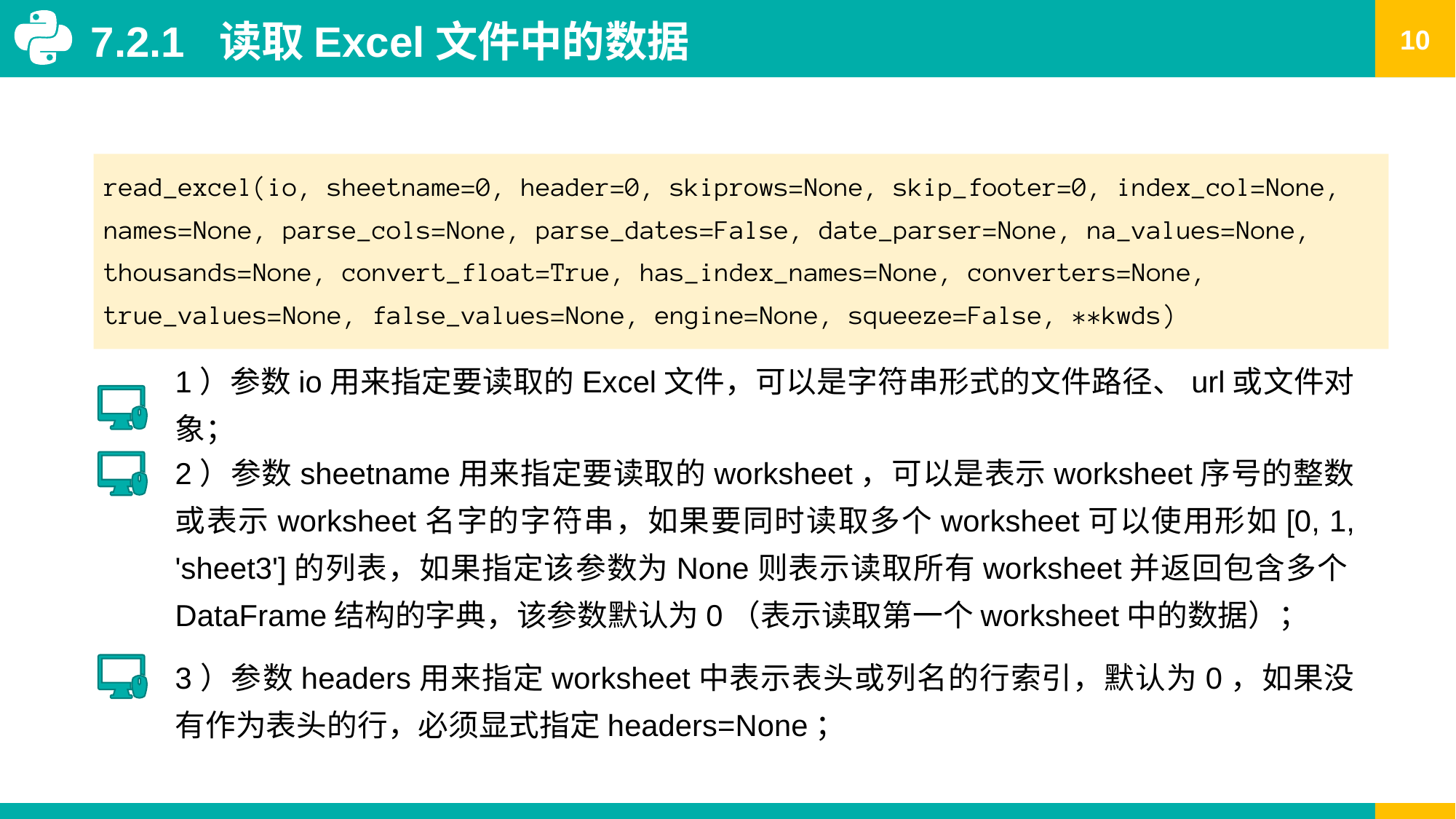

7.2.1  读取Excel文件中的数据
read_excel(io, sheetname=0, header=0, skiprows=None, skip_footer=0, index_col=None, names=None, parse_cols=None, parse_dates=False, date_parser=None, na_values=None, thousands=None, convert_float=True, has_index_names=None, converters=None, true_values=None, false_values=None, engine=None, squeeze=False, **kwds)
1）参数io用来指定要读取的Excel文件，可以是字符串形式的文件路径、url或文件对象；

2）参数sheetname用来指定要读取的worksheet，可以是表示worksheet序号的整数或表示worksheet名字的字符串，如果要同时读取多个worksheet可以使用形如[0, 1, 'sheet3']的列表，如果指定该参数为None则表示读取所有worksheet并返回包含多个DataFrame结构的字典，该参数默认为0（表示读取第一个worksheet中的数据）；

3）参数headers用来指定worksheet中表示表头或列名的行索引，默认为0，如果没有作为表头的行，必须显式指定headers=None；